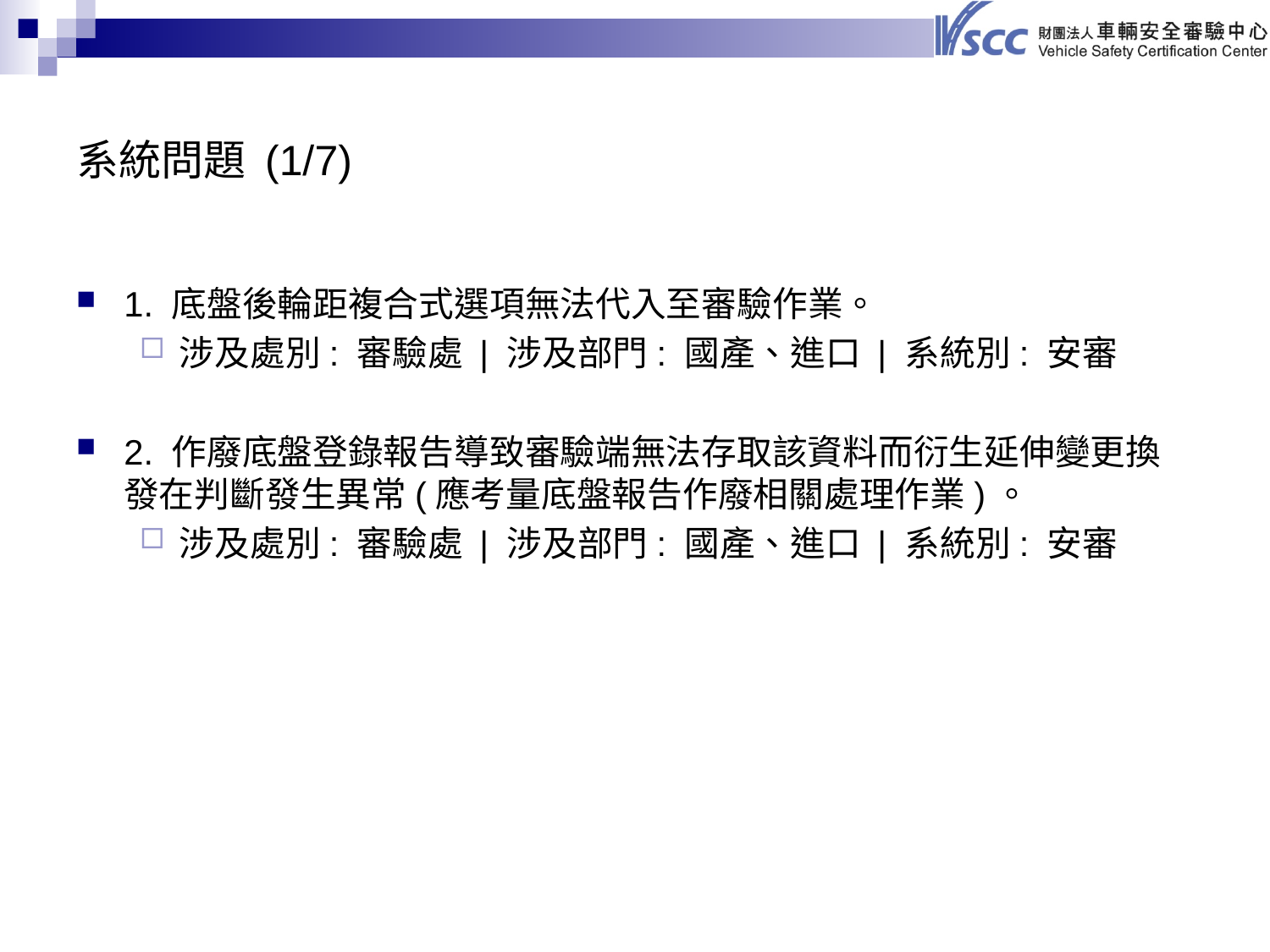

# 系統問題 (1/7)
1. 底盤後輪距複合式選項無法代入至審驗作業。
涉及處別: 審驗處 | 涉及部門: 國產、進口 | 系統別: 安審

2. 作廢底盤登錄報告導致審驗端無法存取該資料而衍生延伸變更換發在判斷發生異常(應考量底盤報告作廢相關處理作業)。
涉及處別: 審驗處 | 涉及部門: 國產、進口 | 系統別: 安審